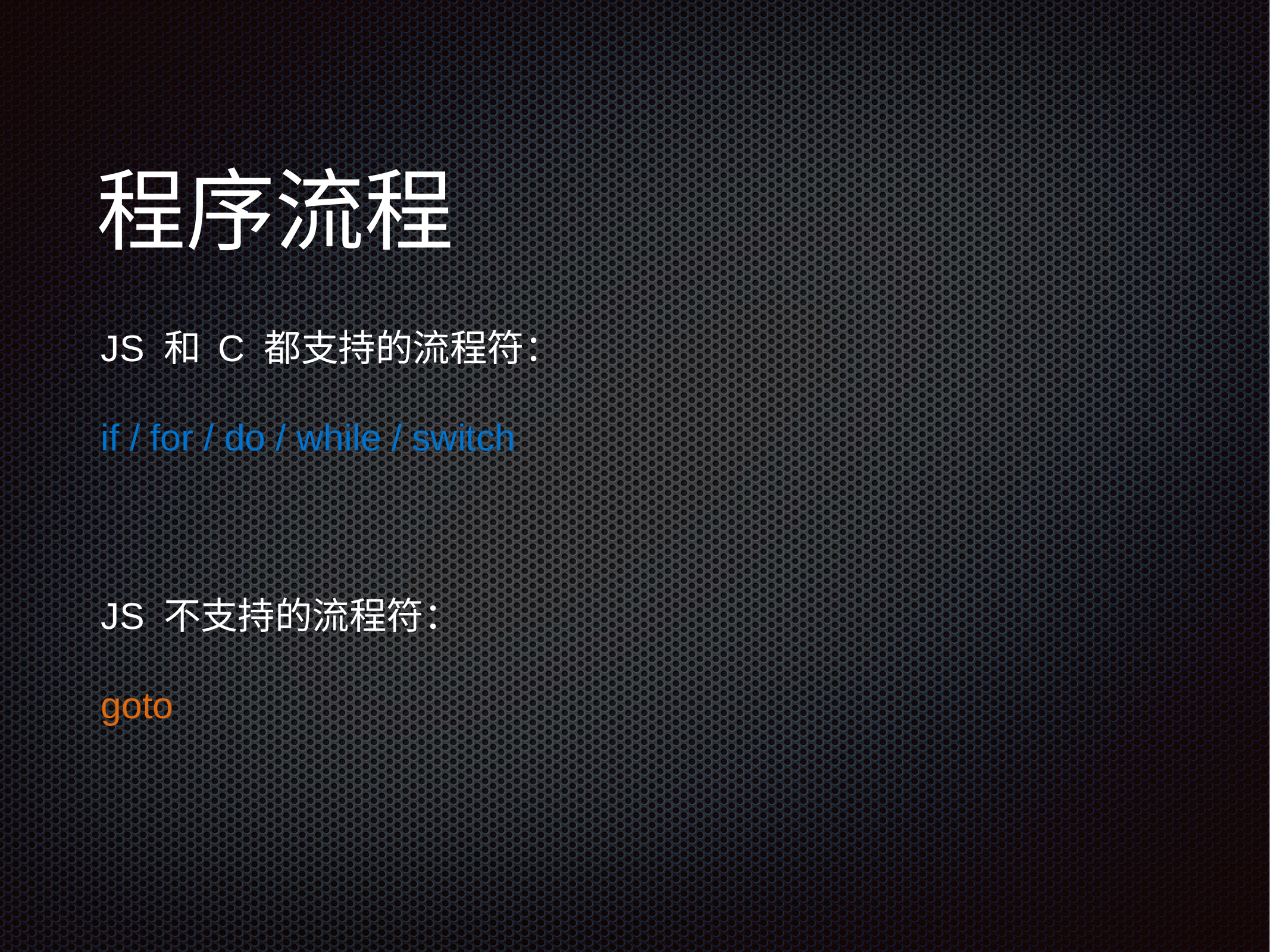

# 程序流程
JS 和 C 都支持的流程符：
if / for / do / while / switch

JS 不支持的流程符：
goto